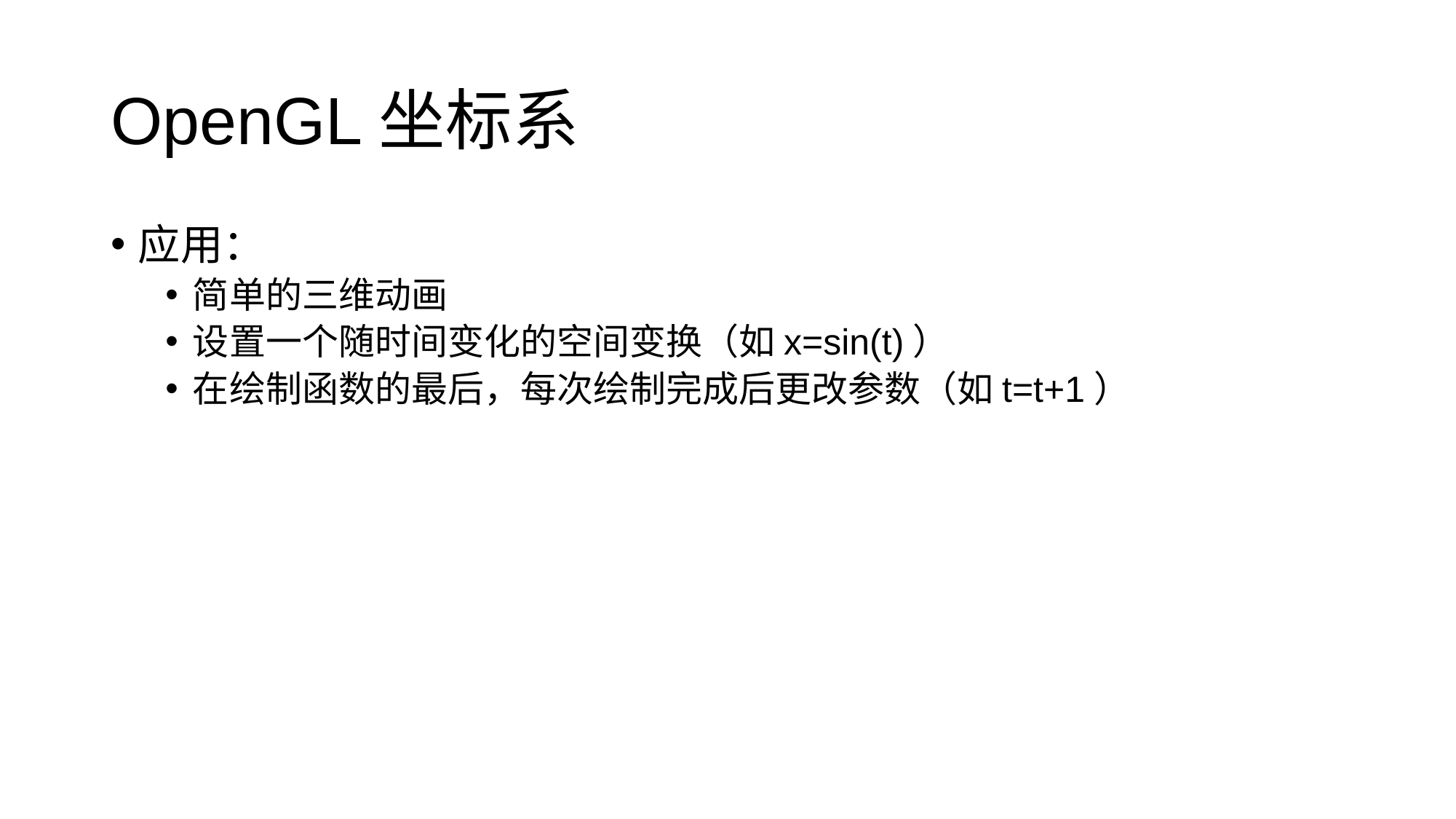

# OpenGL坐标系
应用：
简单的三维动画
设置一个随时间变化的空间变换（如x=sin(t)）
在绘制函数的最后，每次绘制完成后更改参数（如t=t+1）